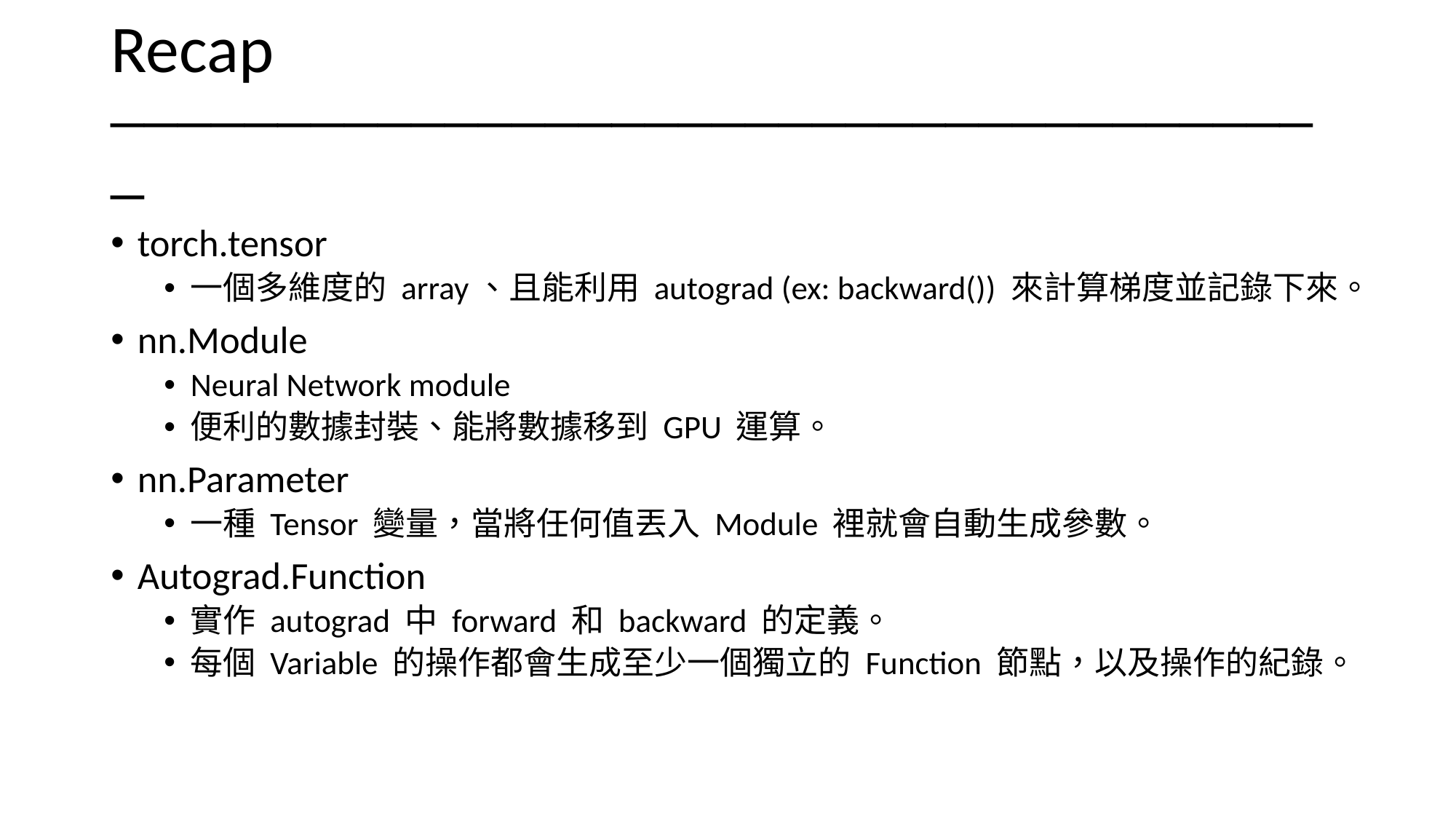

# Recap ─────────────────────────────────────
torch.tensor
一個多維度的 array、且能利用 autograd (ex: backward()) 來計算梯度並記錄下來。
nn.Module
Neural Network module
便利的數據封裝、能將數據移到 GPU 運算。
nn.Parameter
一種 Tensor 變量，當將任何值丟入 Module 裡就會自動生成參數。
Autograd.Function
實作 autograd 中 forward 和 backward 的定義。
每個 Variable 的操作都會生成至少一個獨立的 Function 節點，以及操作的紀錄。